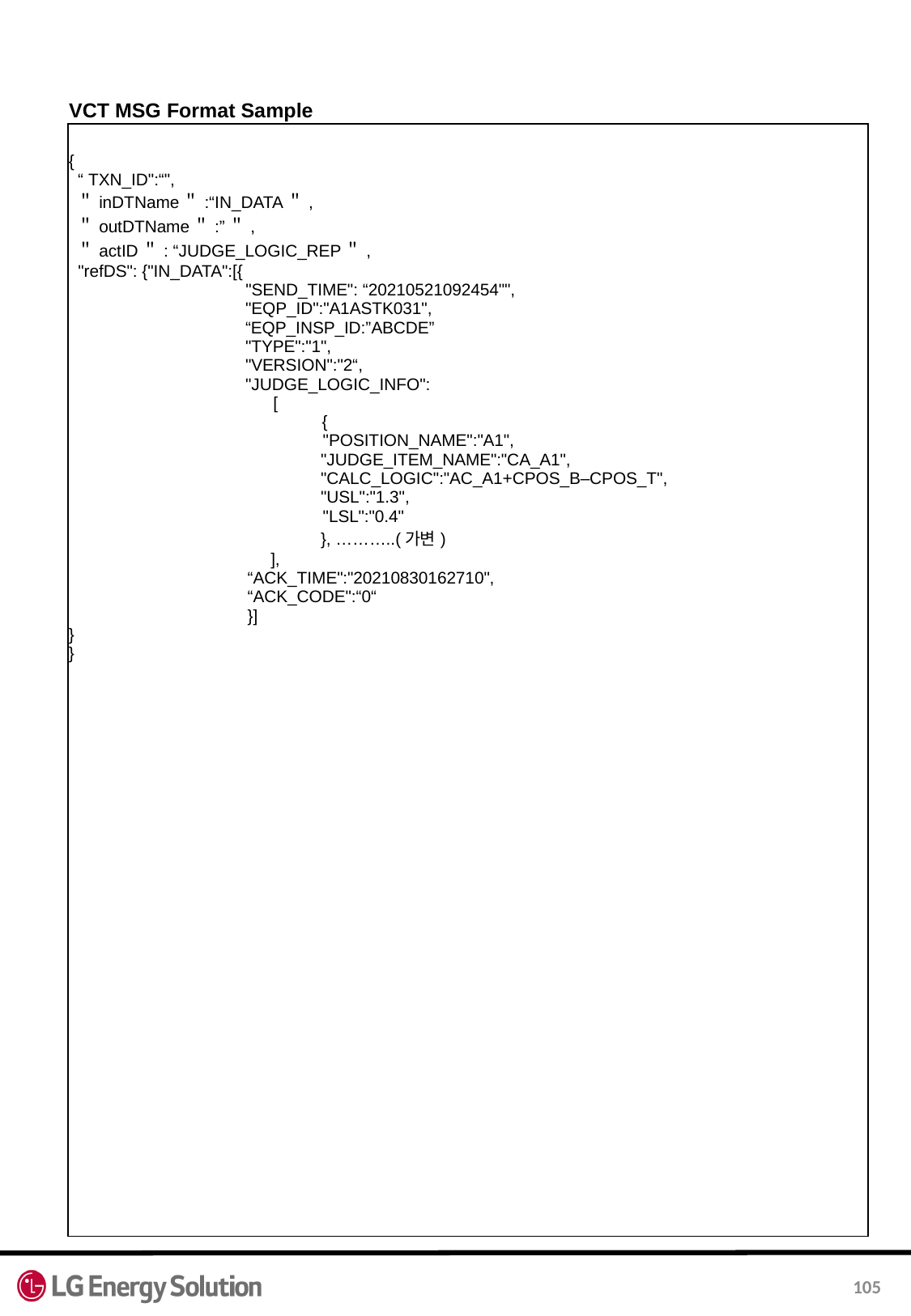

VCT MSG Format Sample
| { “ TXN\_ID":“", ＂inDTName＂:“IN\_DATA＂, ＂outDTName＂:”＂, ＂actID＂: “JUDGE\_LOGIC\_REP＂, "refDS": {"IN\_DATA":[{ "SEND\_TIME": “20210521092454"", "EQP\_ID":"A1ASTK031", “EQP\_INSP\_ID:”ABCDE” "TYPE":"1", "VERSION":"2“, "JUDGE\_LOGIC\_INFO": [ { "POSITION\_NAME":"A1", "JUDGE\_ITEM\_NAME":"CA\_A1", "CALC\_LOGIC":"AC\_A1+CPOS\_B–CPOS\_T", "USL":"1.3", "LSL":"0.4" }, ………..(가변) ], “ACK\_TIME":"20210830162710", “ACK\_CODE":“0“ }] } } |
| --- |
105